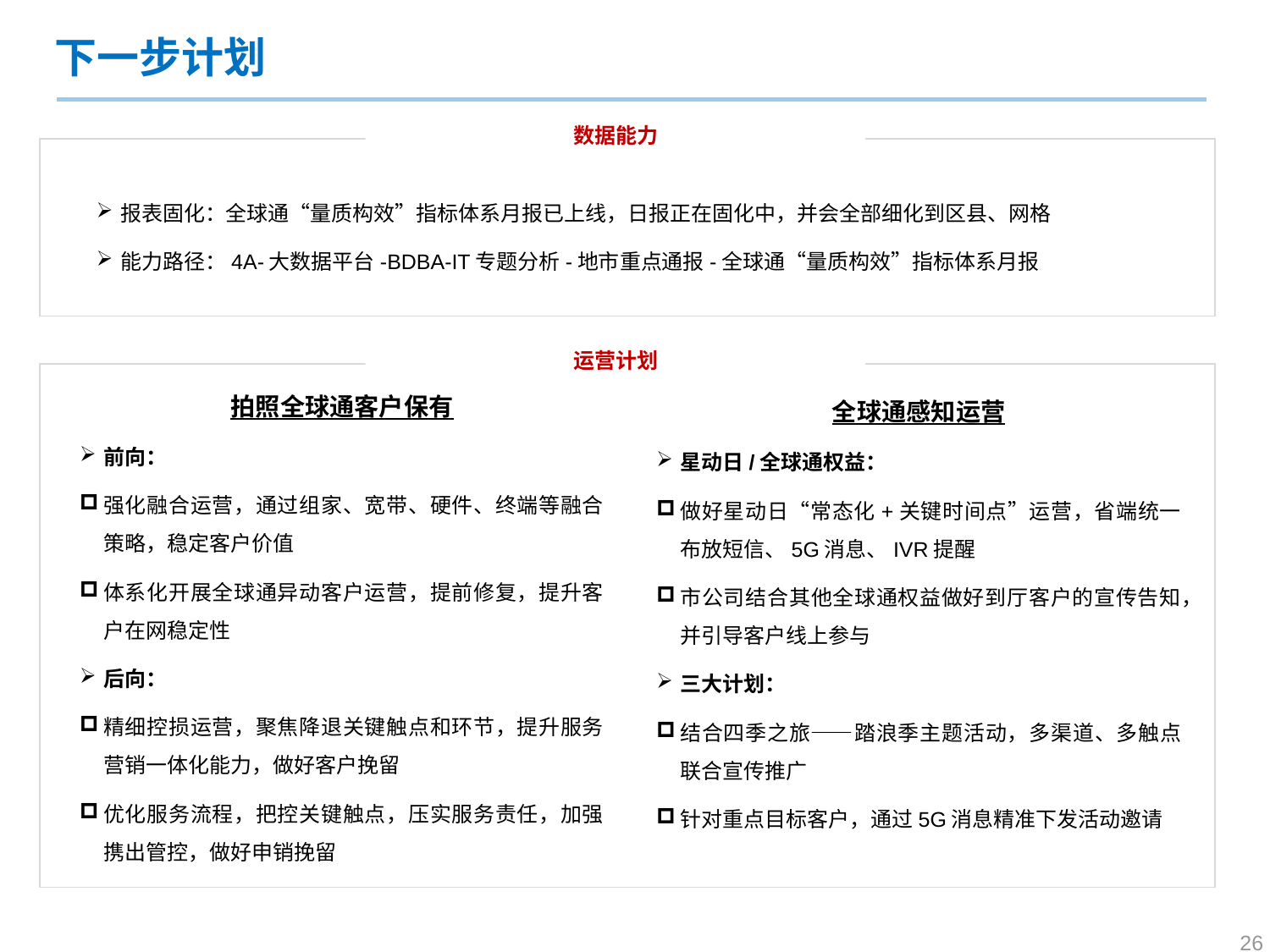

下一步计划
数据能力
|  |
| --- |
报表固化：全球通“量质构效”指标体系月报已上线，日报正在固化中，并会全部细化到区县、网格
能力路径：4A-大数据平台-BDBA-IT专题分析-地市重点通报-全球通“量质构效”指标体系月报
运营计划
|  |
| --- |
拍照全球通客户保有
前向：
强化融合运营，通过组家、宽带、硬件、终端等融合策略，稳定客户价值
体系化开展全球通异动客户运营，提前修复，提升客户在网稳定性
后向：
精细控损运营，聚焦降退关键触点和环节，提升服务营销一体化能力，做好客户挽留
优化服务流程，把控关键触点，压实服务责任，加强携出管控，做好申销挽留
全球通感知运营
星动日/全球通权益：
做好星动日“常态化+关键时间点”运营，省端统一布放短信、5G消息、IVR提醒
市公司结合其他全球通权益做好到厅客户的宣传告知，并引导客户线上参与
三大计划：
结合四季之旅——踏浪季主题活动，多渠道、多触点联合宣传推广
针对重点目标客户，通过5G消息精准下发活动邀请